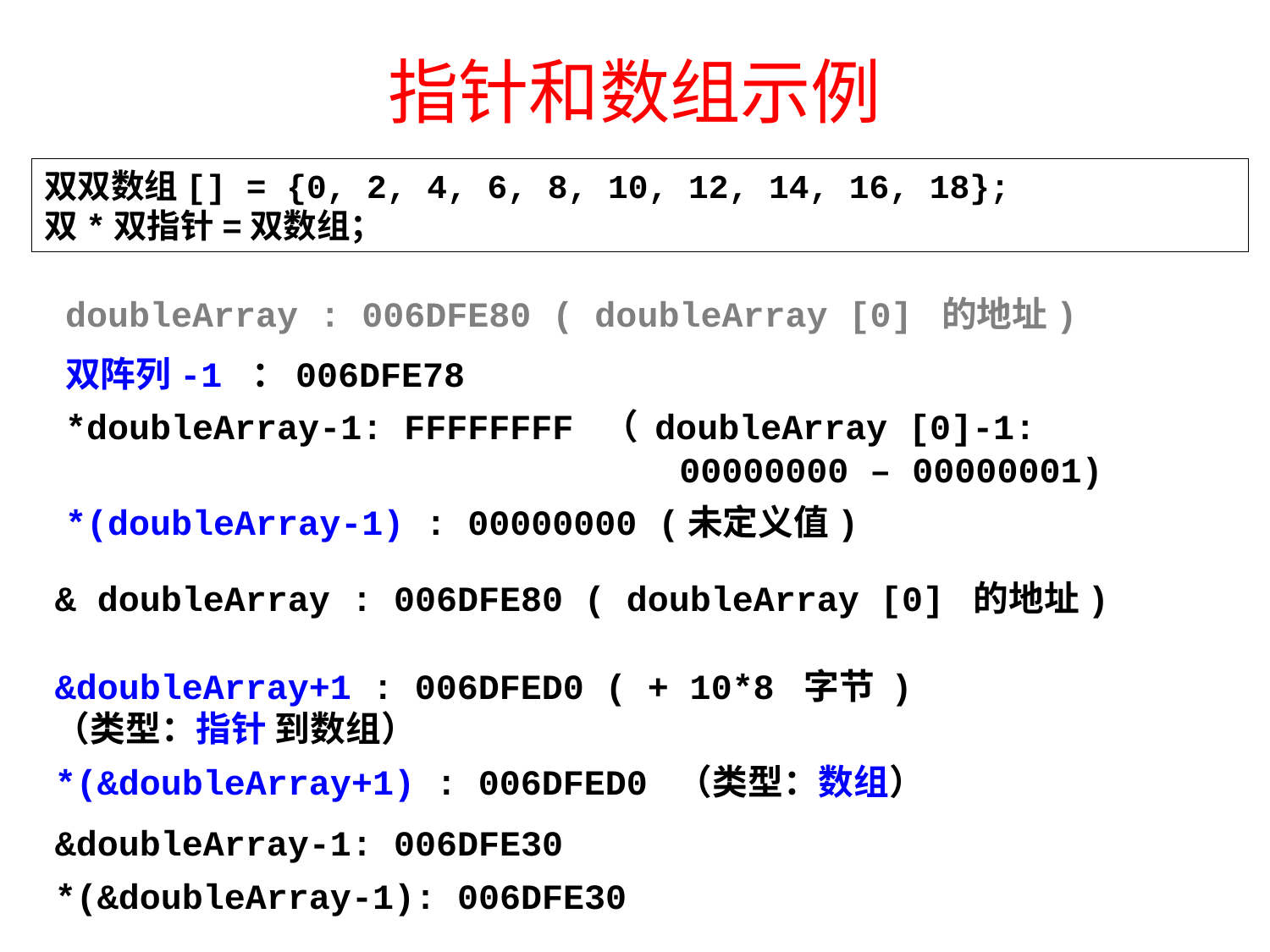

# 指针和数组示例
双双数组[] = {0, 2, 4, 6, 8, 10, 12, 14, 16, 18};
双*双指针=双数组；
doubleArray : 006DFE80 ( doubleArray [0] 的地址)
双阵列-1 ：006DFE78
*doubleArray-1: FFFFFFFF （ doubleArray [0]-1:
                             00000000 – 00000001)
*(doubleArray-1) : 00000000 (未定义值)

& doubleArray : 006DFE80 ( doubleArray [0] 的地址)
&doubleArray+1 : 006DFED0 ( + 10*8 字节 )
（类型：指针 到数组）
*(&doubleArray+1) : 006DFED0 （类型：数组）
&doubleArray-1: 006DFE30
*(&doubleArray-1): 006DFE30